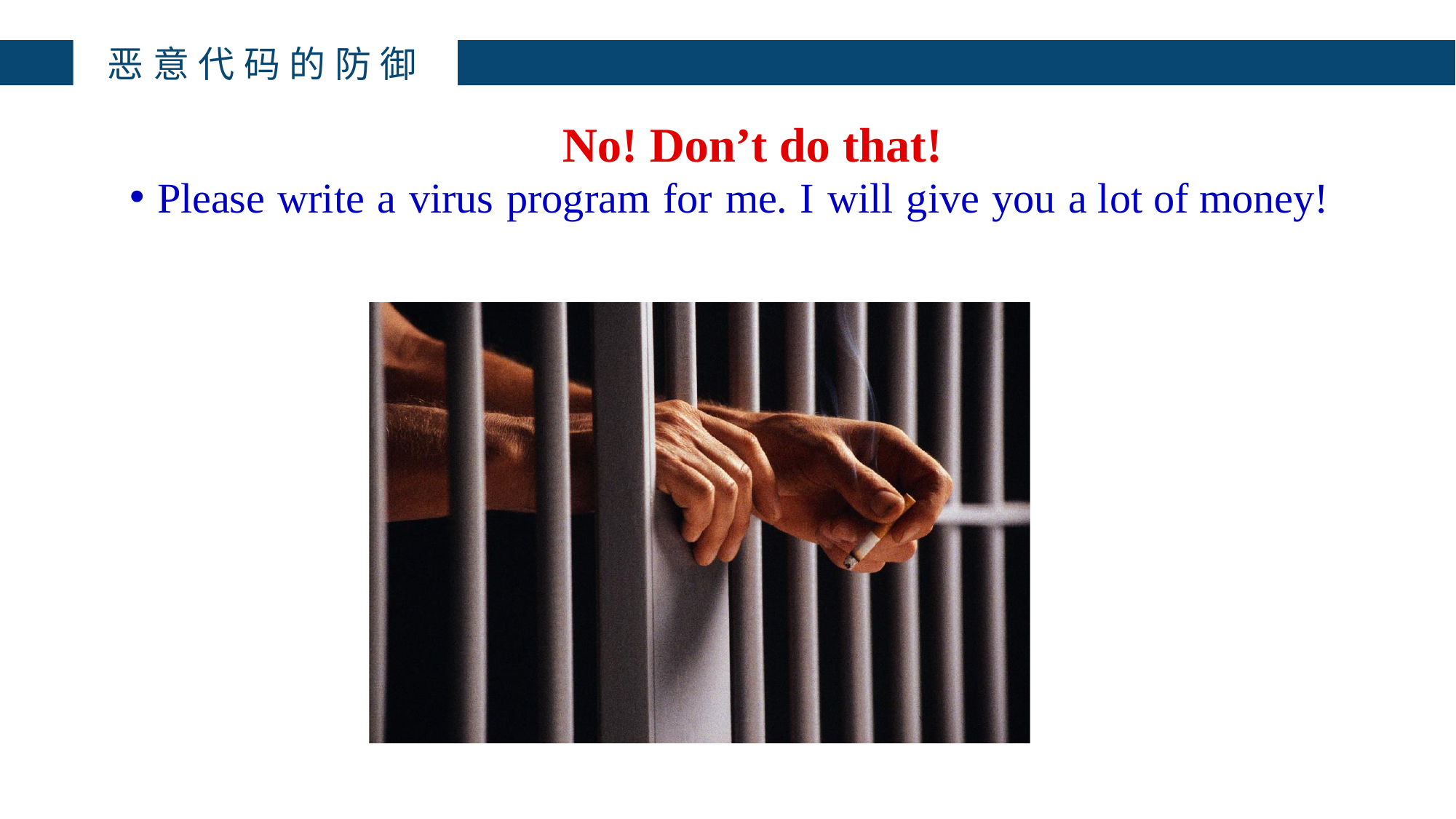

# 恶意代码的防御

No! Don’t do that!
Please write a virus program for me. I will give you a lot of money!